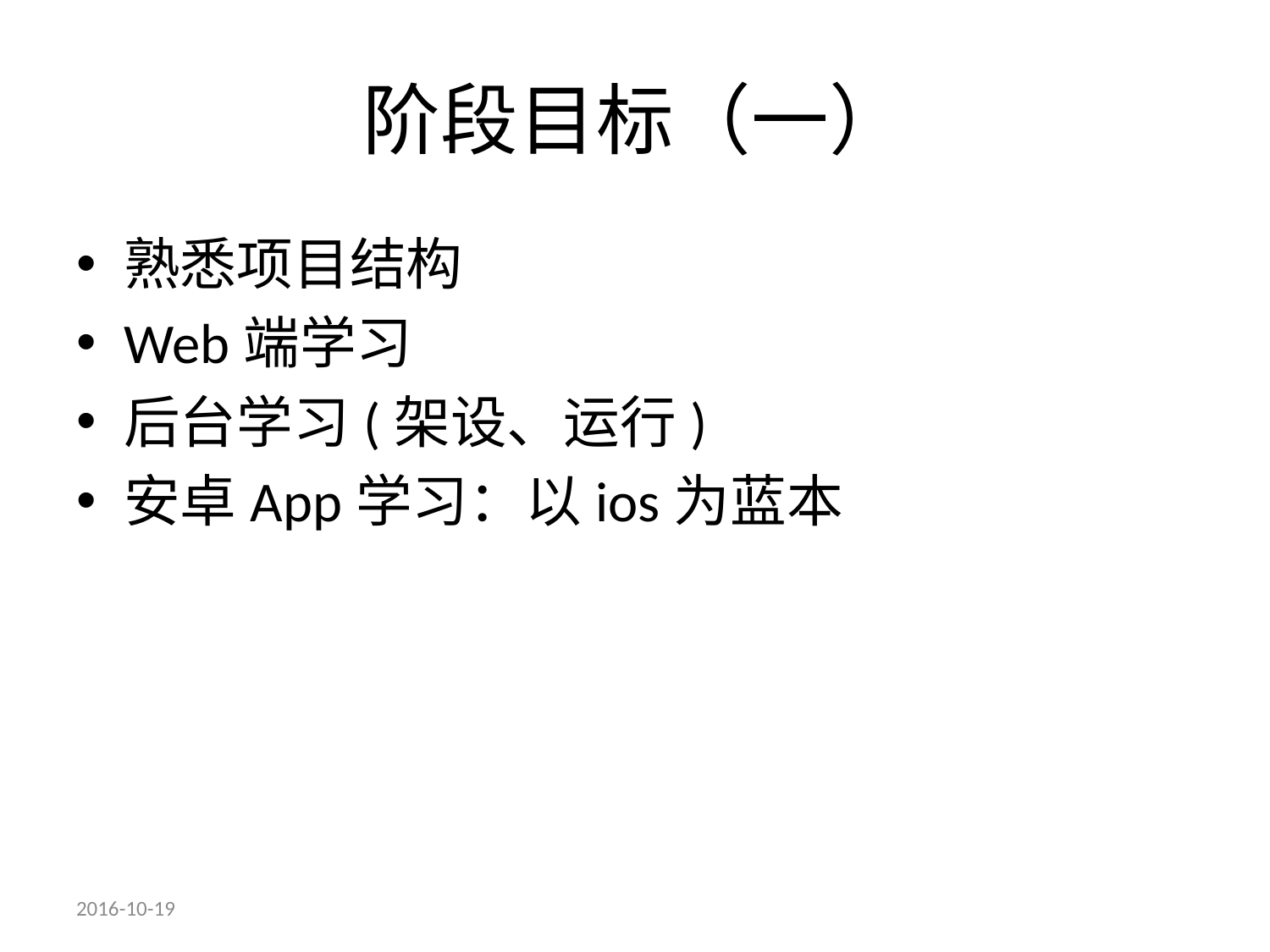

# 阶段目标（一）
熟悉项目结构
Web端学习
后台学习(架设、运行)
安卓App学习：以ios为蓝本
2016-10-19